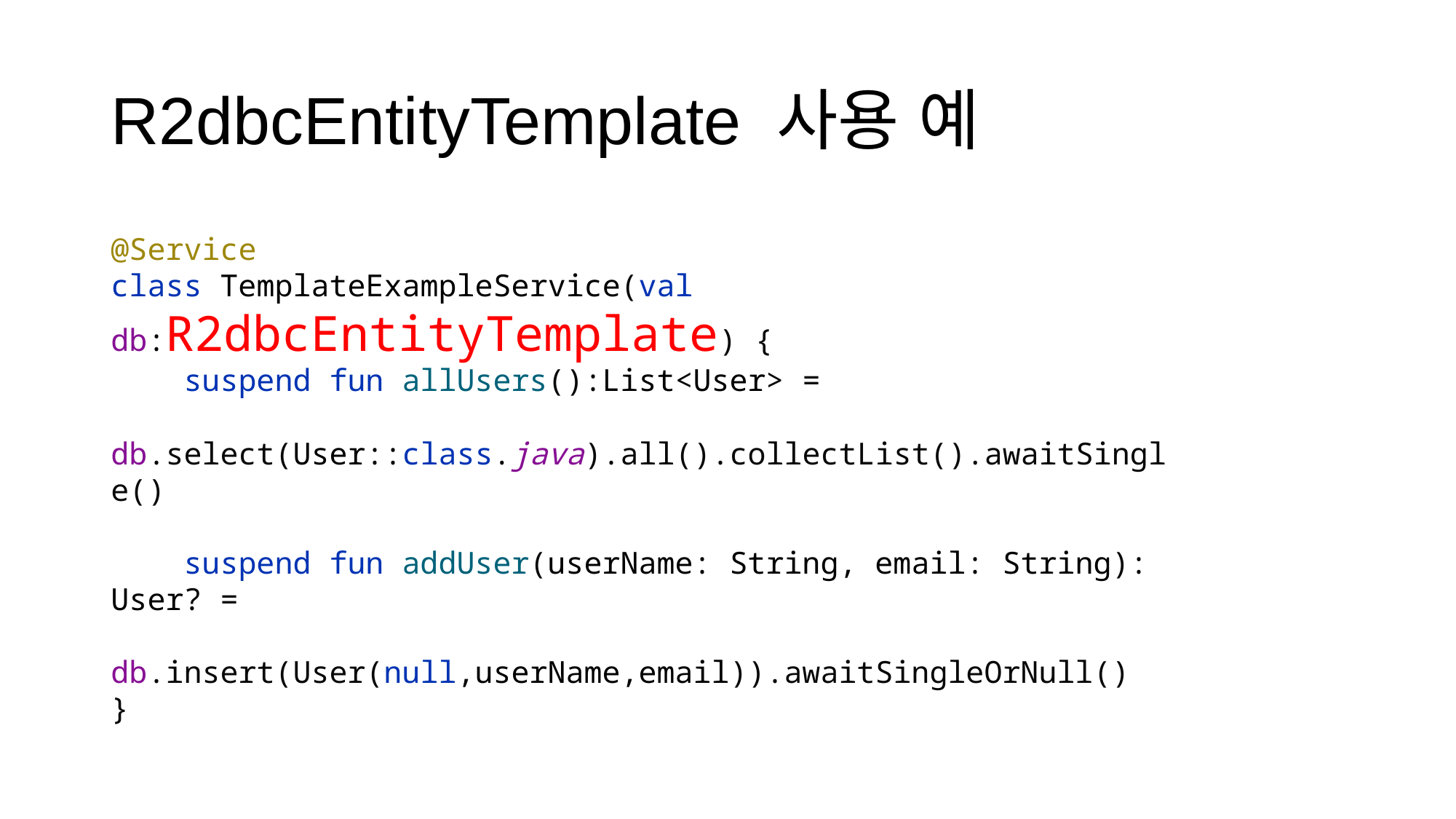

# R2dbcEntityTemplate 사용 예
@Service
class TemplateExampleService(val db:R2dbcEntityTemplate) {
    suspend fun allUsers():List<User> =
        db.select(User::class.java).all().collectList().awaitSingle()
    suspend fun addUser(userName: String, email: String): User? =
        db.insert(User(null,userName,email)).awaitSingleOrNull()
}